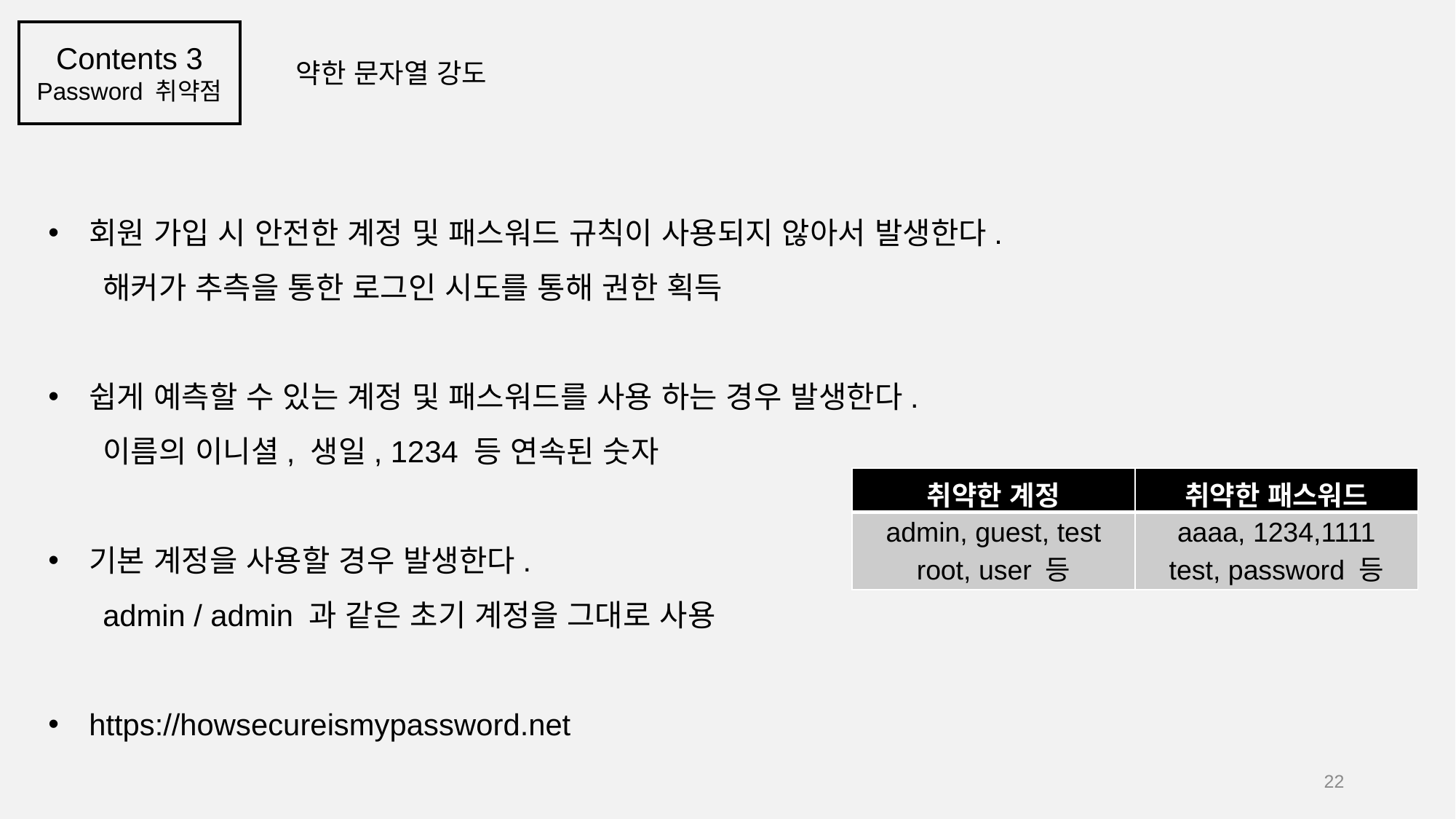

Contents 3
Password 취약점
약한 문자열 강도
회원 가입 시 안전한 계정 및 패스워드 규칙이 사용되지 않아서 발생한다.
해커가 추측을 통한 로그인 시도를 통해 권한 획득

쉽게 예측할 수 있는 계정 및 패스워드를 사용 하는 경우 발생한다.
이름의 이니셜, 생일, 1234 등 연속된 숫자

기본 계정을 사용할 경우 발생한다.
admin / admin 과 같은 초기 계정을 그대로 사용

https://howsecureismypassword.net
| 취약한 계정 | 취약한 패스워드 |
| --- | --- |
| admin, guest, test root, user 등 | aaaa, 1234,1111 test, password 등 |
22